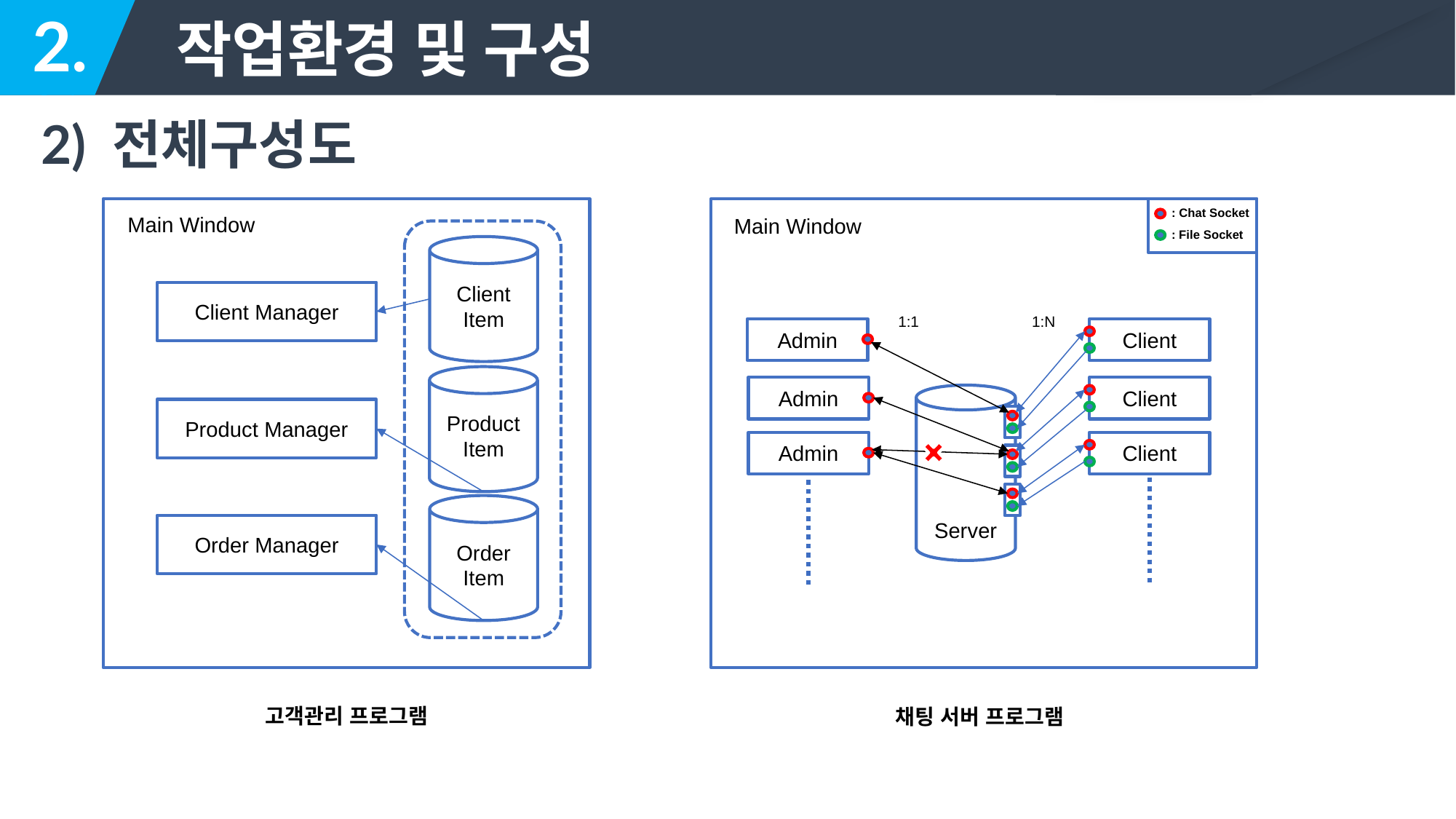

2.     작업환경 및 구성
2) 전체구성도

: Chat Socket
Main Window
Main Window

Client
Item
Product
Item
Order
Item
: File Socket

Client Manager
1:1
1:N
Admin

Client

Admin

Client

Server
Product Manager

Admin

Client

Order Manager
고객관리 프로그램
채팅 서버 프로그램